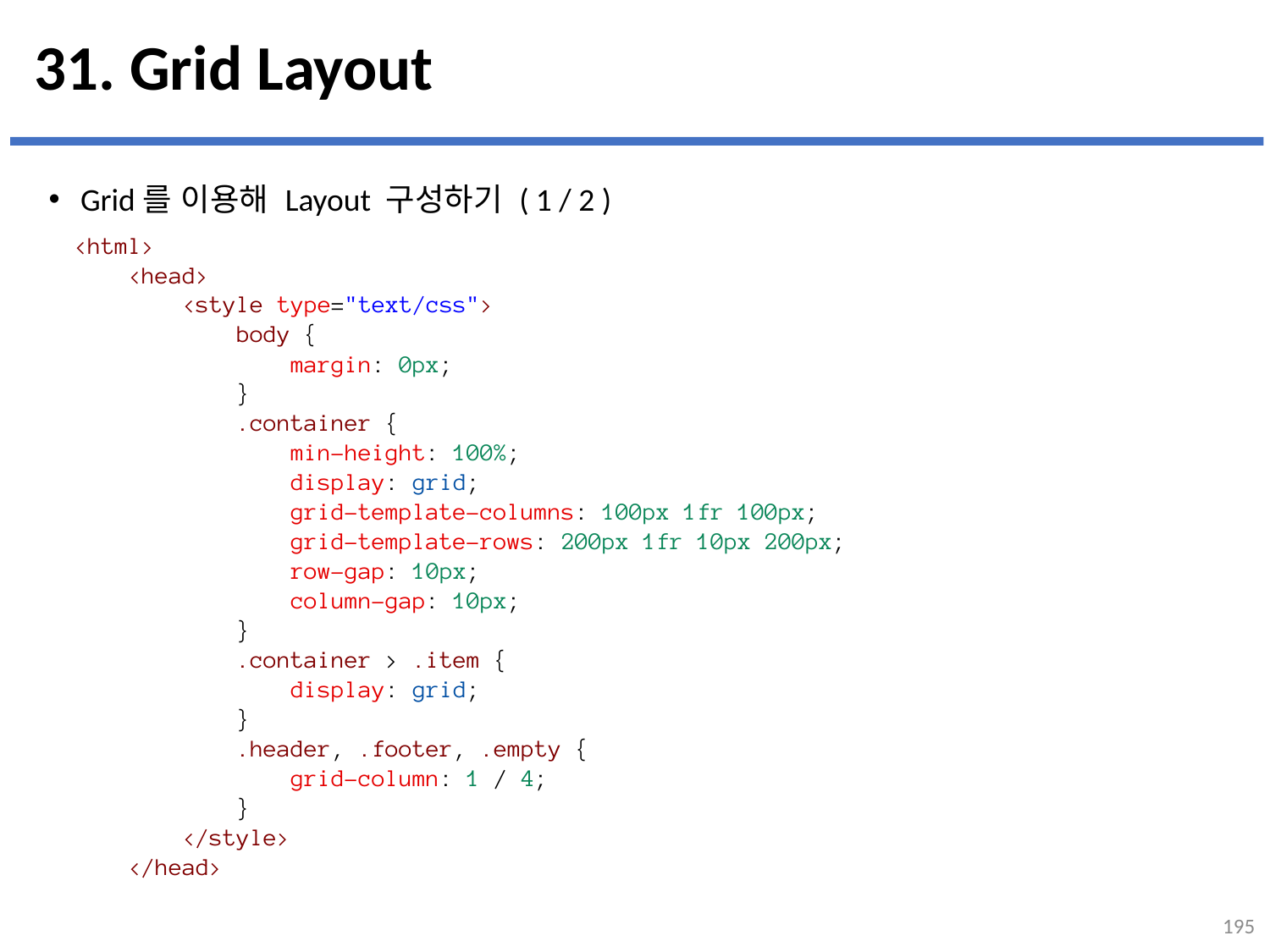

# 31. Grid Layout
Grid를 이용해 Layout 구성하기 ( 1 / 2 )
<html>
    <head>
        <style type="text/css">
            body {
                margin: 0px;
            }
            .container {
                min-height: 100%;
                display: grid;
                grid-template-columns: 100px 1fr 100px;
                grid-template-rows: 200px 1fr 10px 200px;
                row-gap: 10px;
                column-gap: 10px;
            }
            .container > .item {
                display: grid;
            }
            .header, .footer, .empty {
                grid-column: 1 / 4;
            }
        </style>
    </head>
195